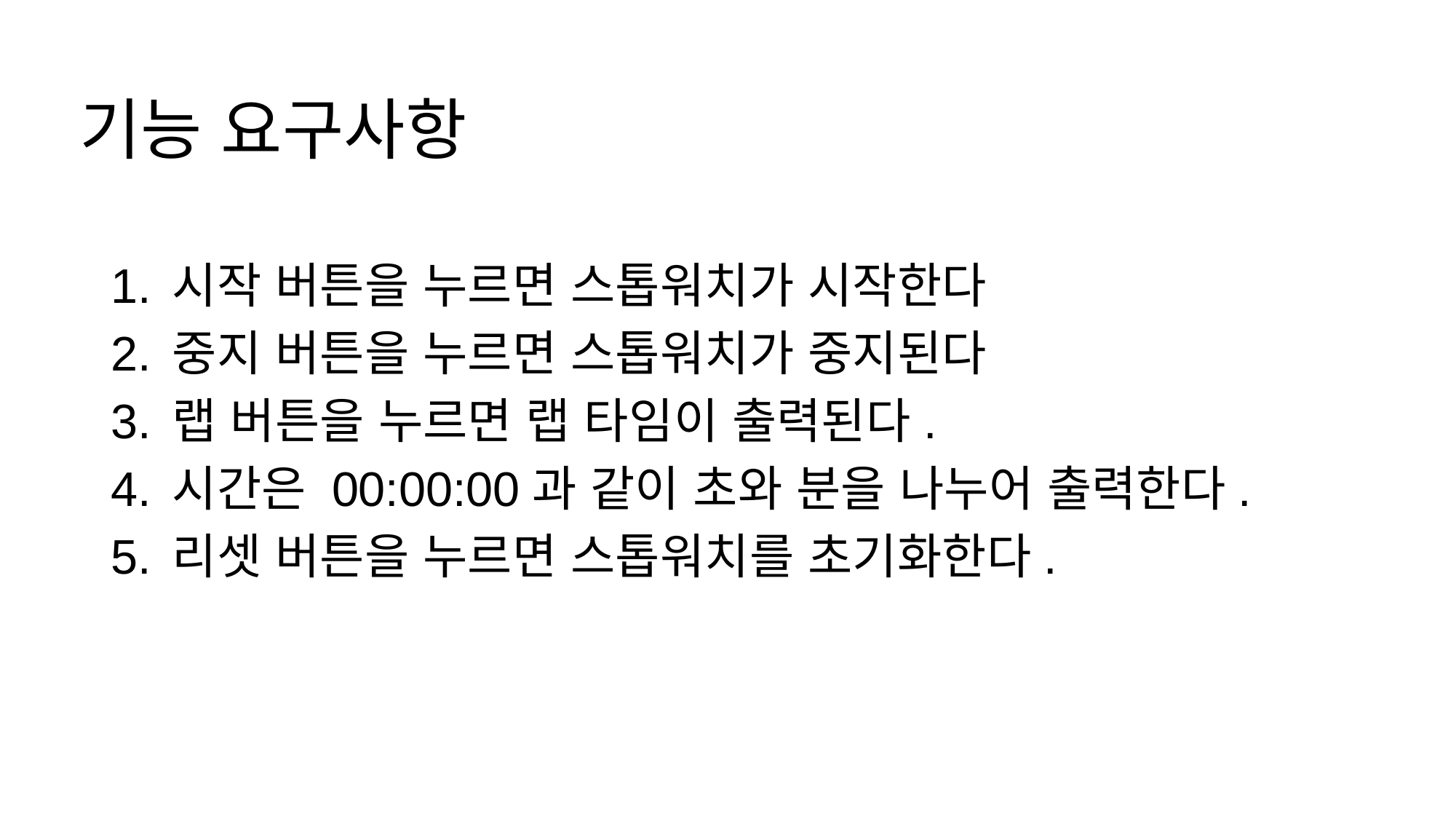

# 기능 요구사항
시작 버튼을 누르면 스톱워치가 시작한다
중지 버튼을 누르면 스톱워치가 중지된다
랩 버튼을 누르면 랩 타임이 출력된다.
시간은 00:00:00과 같이 초와 분을 나누어 출력한다.
리셋 버튼을 누르면 스톱워치를 초기화한다.